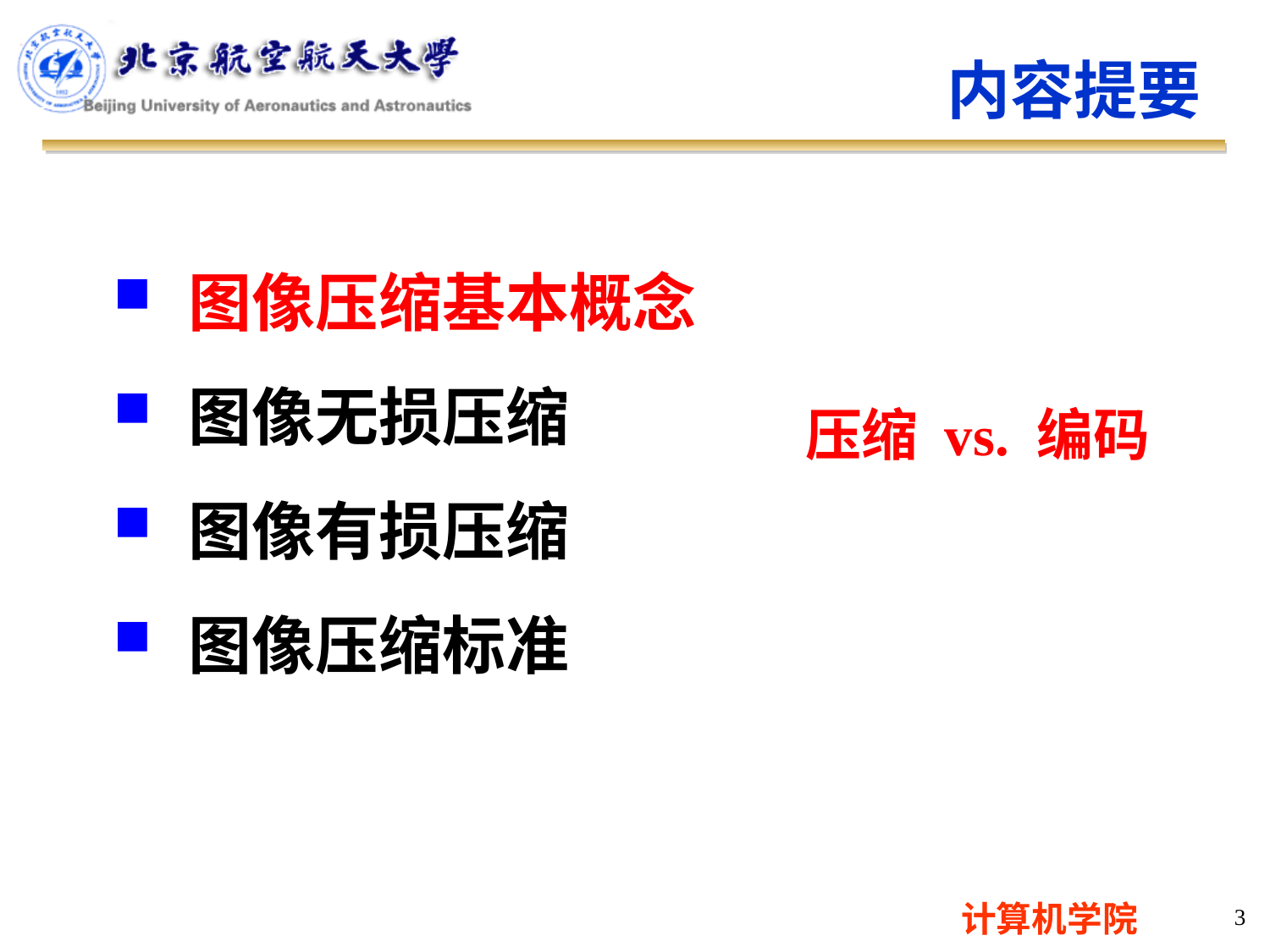

内容提要
图像压缩基本概念
图像无损压缩
图像有损压缩
图像压缩标准
压缩 vs. 编码
3